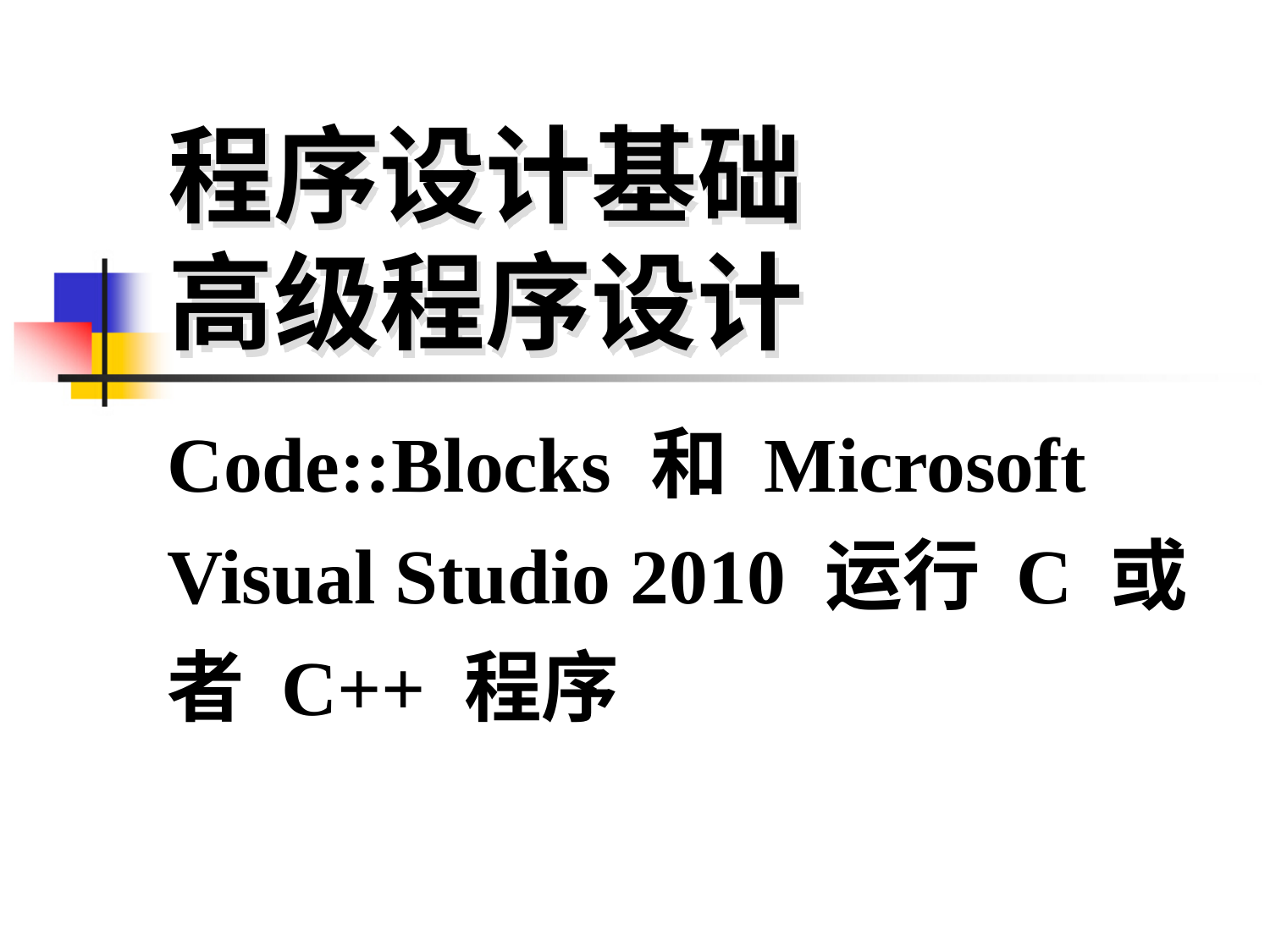

# 程序设计基础 高级程序设计
Code::Blocks 和 Microsoft Visual Studio 2010 运行 C 或者 C++ 程序